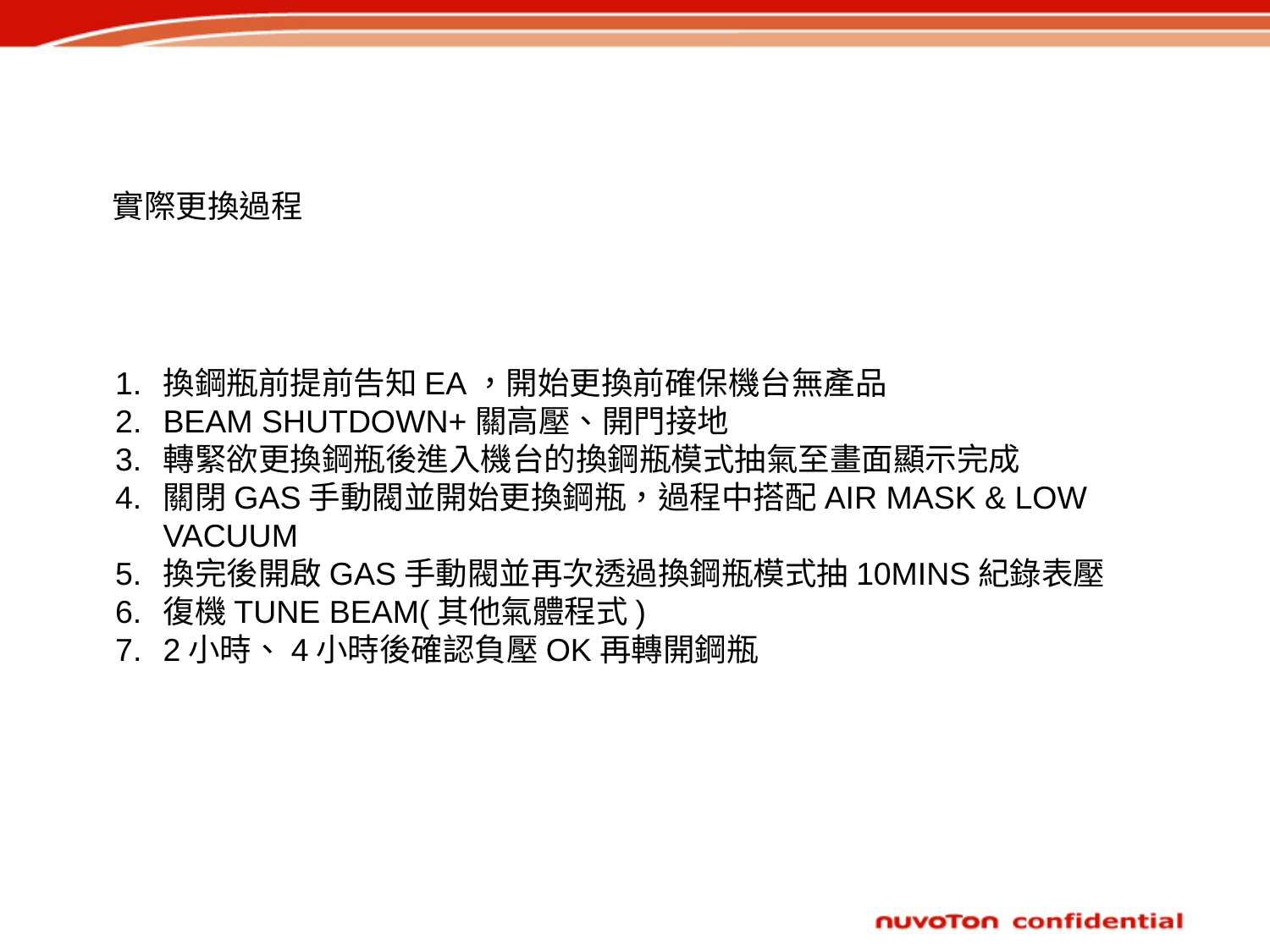

# 實際更換過程
換鋼瓶前提前告知EA，開始更換前確保機台無產品
BEAM SHUTDOWN+關高壓、開門接地
轉緊欲更換鋼瓶後進入機台的換鋼瓶模式抽氣至畫面顯示完成
關閉GAS手動閥並開始更換鋼瓶，過程中搭配AIR MASK & LOW VACUUM
換完後開啟GAS手動閥並再次透過換鋼瓶模式抽10MINS紀錄表壓
復機TUNE BEAM(其他氣體程式)
2小時、4小時後確認負壓OK再轉開鋼瓶